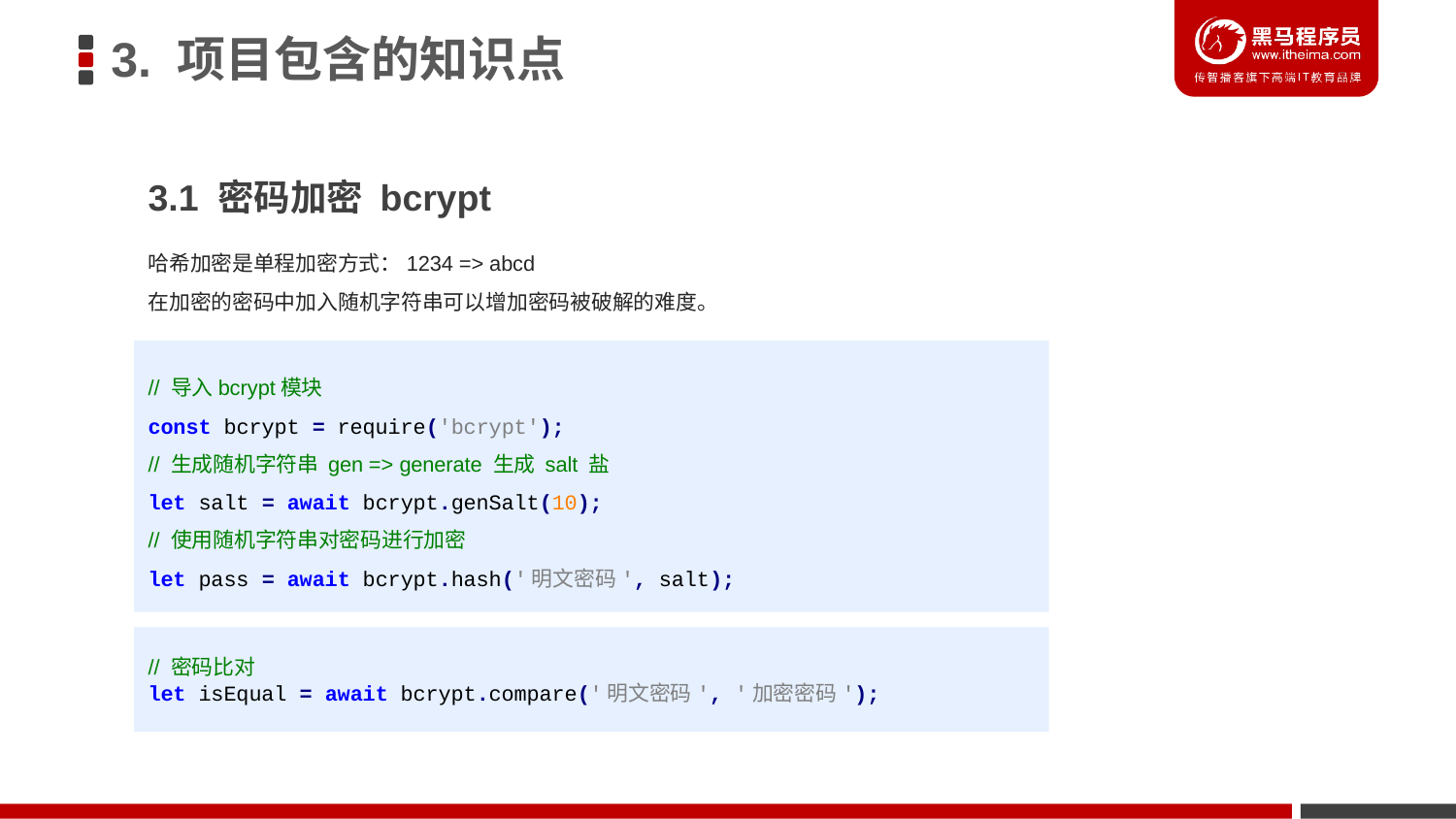

3. 项目包含的知识点
3.1 密码加密 bcrypt
哈希加密是单程加密方式：1234 => abcd
在加密的密码中加入随机字符串可以增加密码被破解的难度。
// 导入bcrypt模块
const bcrypt = require('bcrypt');
// 生成随机字符串 gen => generate 生成 salt 盐
let salt = await bcrypt.genSalt(10);
// 使用随机字符串对密码进行加密
let pass = await bcrypt.hash('明文密码', salt);
// 密码比对
let isEqual = await bcrypt.compare('明文密码', '加密密码');